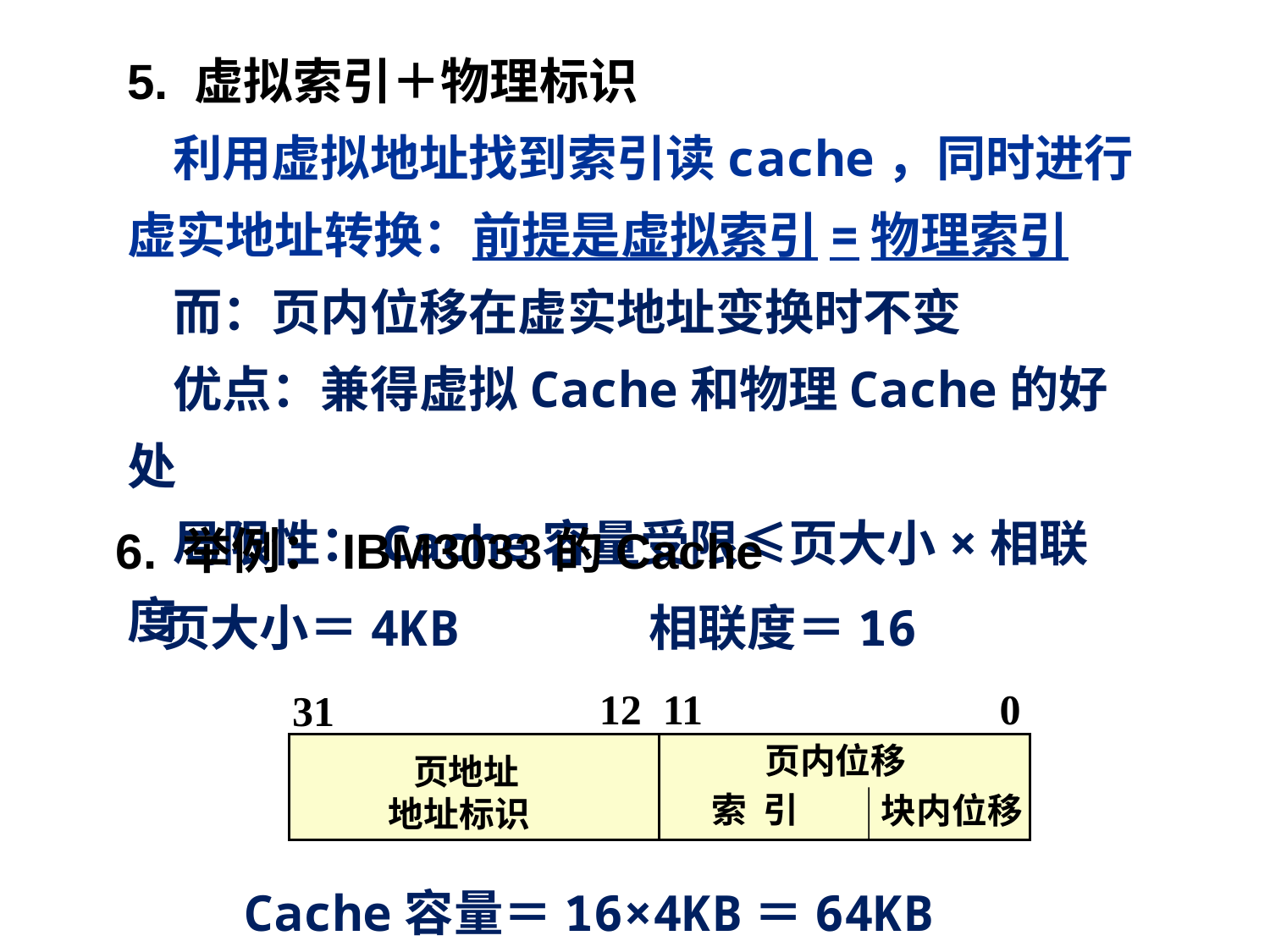

5. 虚拟索引＋物理标识
   利用虚拟地址找到索引读cache，同时进行虚实地址转换：前提是虚拟索引=物理索引
   而：页内位移在虚实地址变换时不变
   优点：兼得虚拟Cache和物理Cache的好处
   局限性：Cache容量受限≤页大小×相联度
6. 举例：IBM3033的Cache
   页大小＝4KB      相联度＝16
12  11
0
31

  页地址
地址标识
页内位移

索  引
块内位移
Cache容量＝16×4KB＝64KB